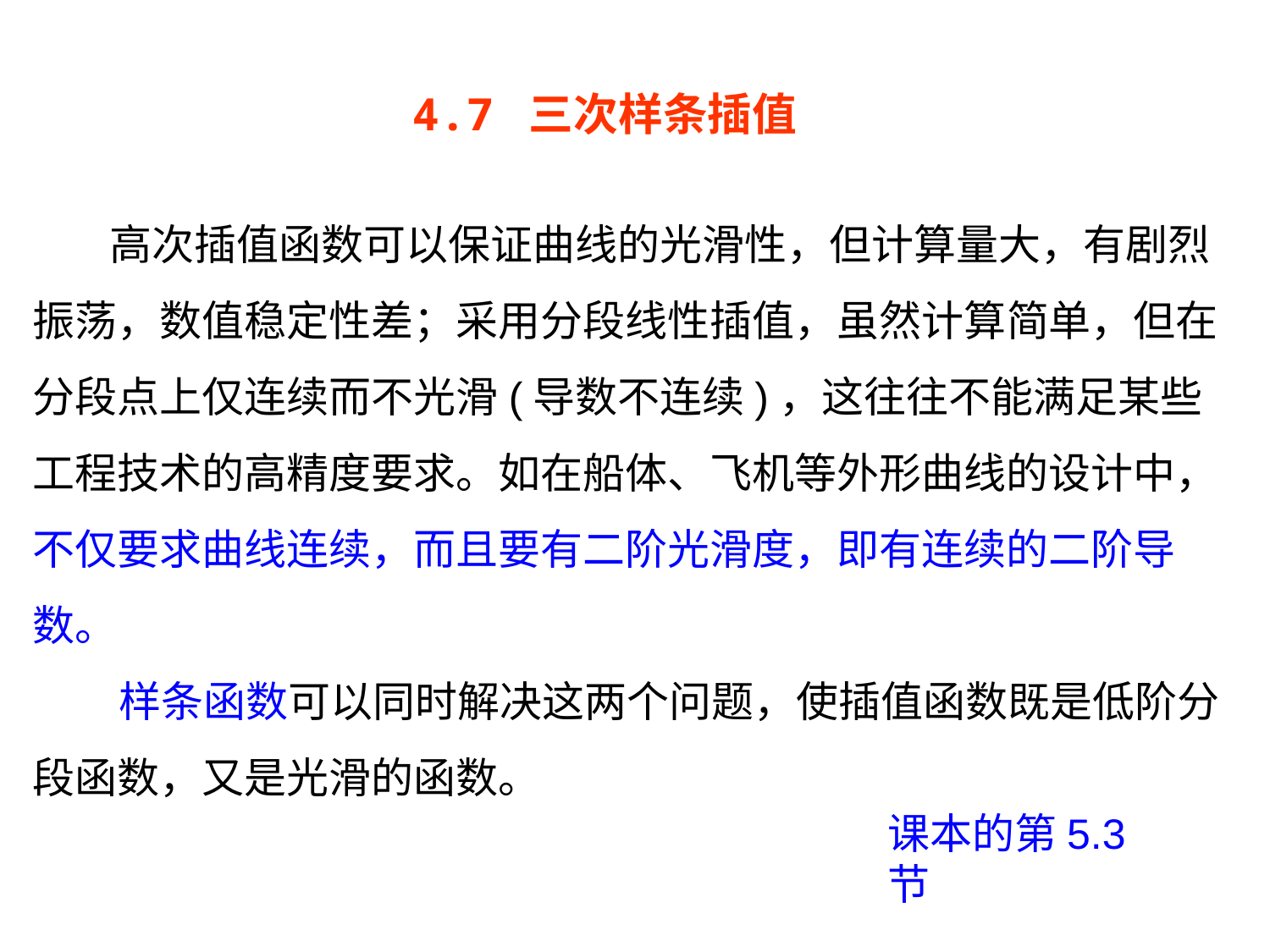

# 4.7 三次样条插值
       高次插值函数可以保证曲线的光滑性，但计算量大，有剧烈振荡，数值稳定性差；采用分段线性插值，虽然计算简单，但在分段点上仅连续而不光滑(导数不连续)，这往往不能满足某些工程技术的高精度要求。如在船体、飞机等外形曲线的设计中，不仅要求曲线连续，而且要有二阶光滑度，即有连续的二阶导数。
        样条函数可以同时解决这两个问题，使插值函数既是低阶分段函数，又是光滑的函数。
课本的第5.3节